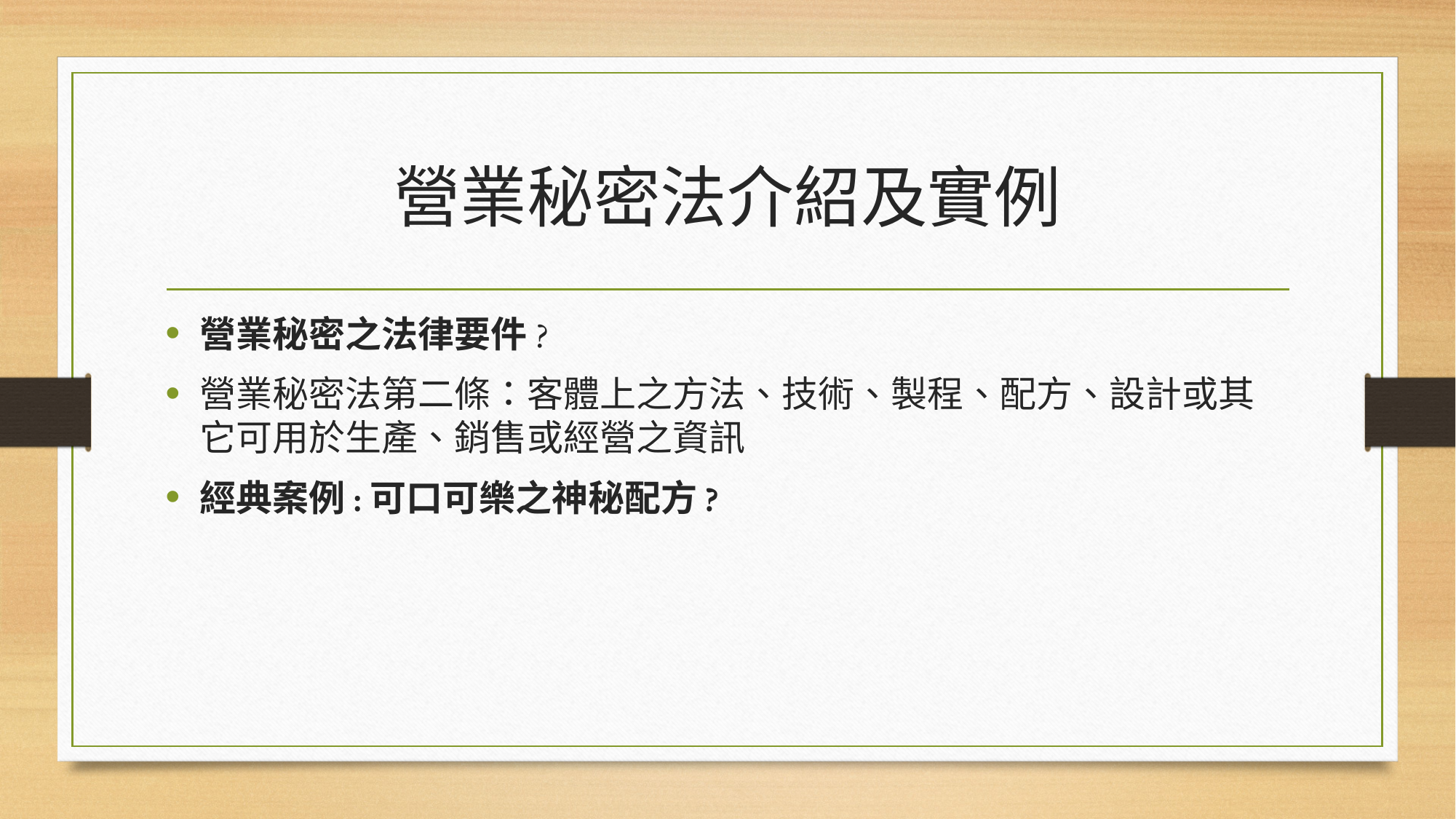

# 營業秘密法介紹及實例
營業秘密之法律要件?
營業秘密法第二條：客體上之方法、技術、製程、配方、設計或其它可用於生產、銷售或經營之資訊
經典案例:可口可樂之神秘配方?